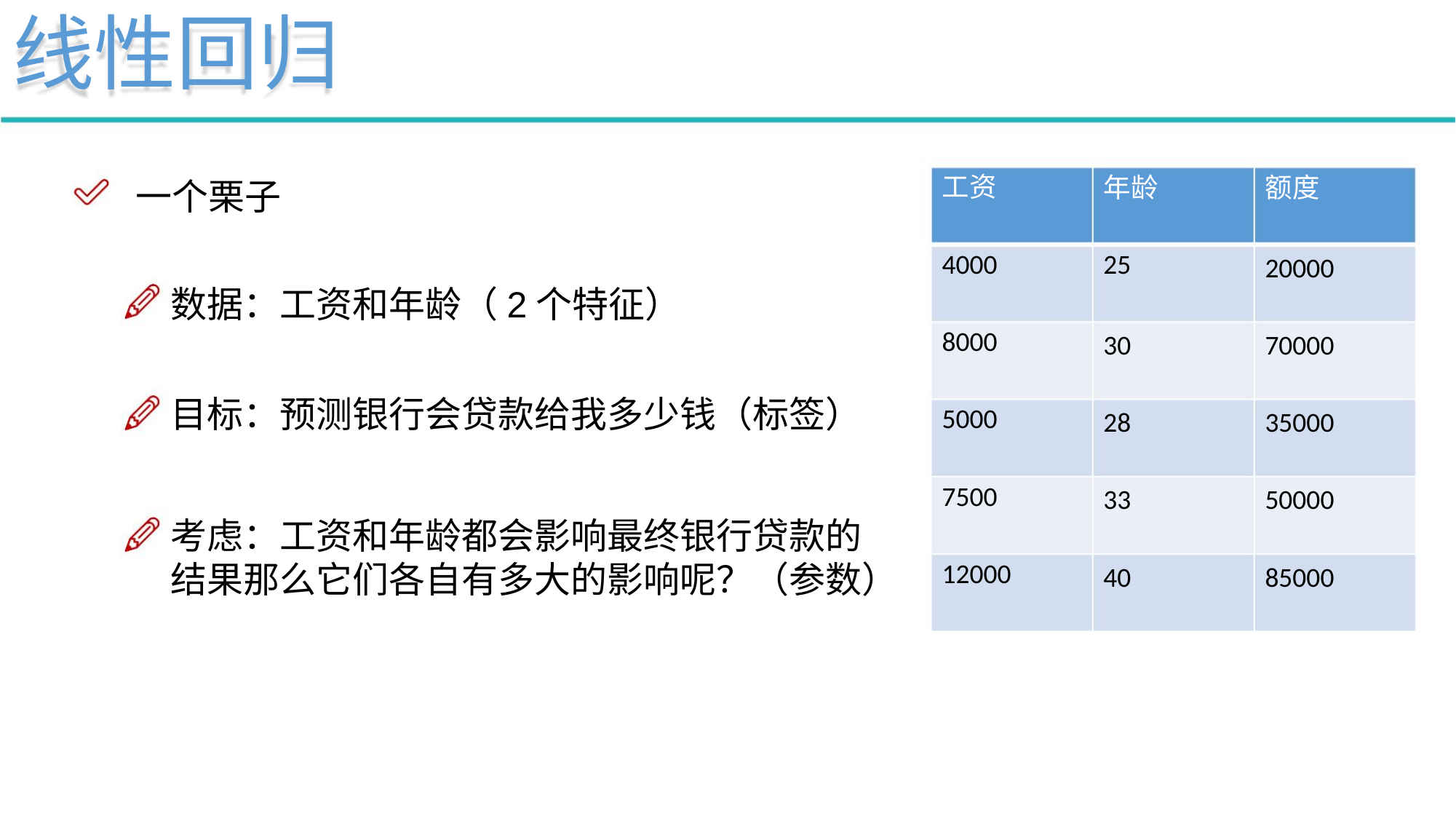

线性回归
一个栗子
工资
4000
8000
5000
7500
12000
年龄
25
额度
20000
70000
35000
50000
85000
数据：工资和年龄（2个特征）
30
目标：预测银行会贷款给我多少钱（标签）
28
33
考虑：工资和年龄都会影响最终银行贷款的
结果那么它们各自有多大的影响呢？（参数）
40